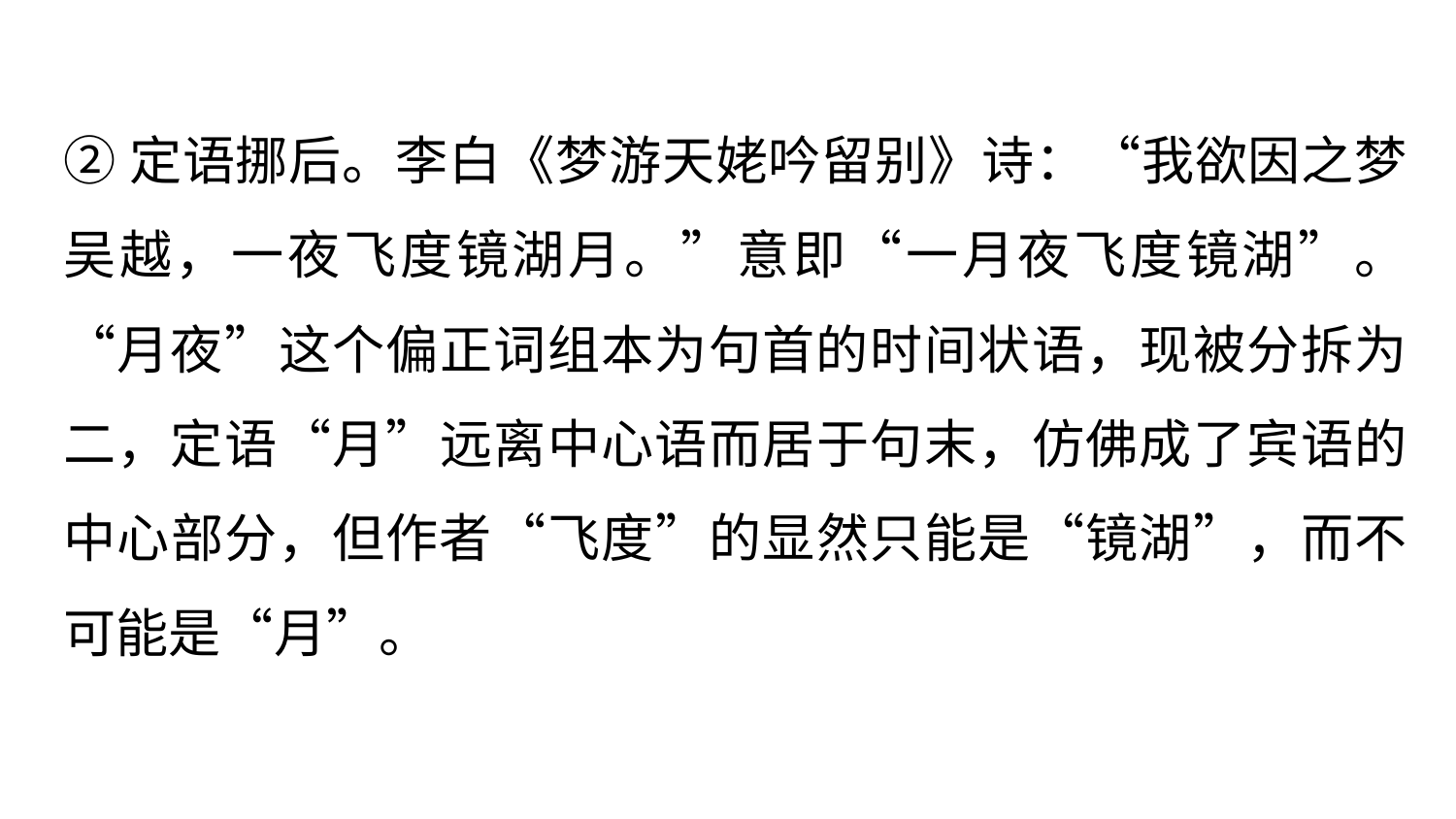

②定语挪后。李白《梦游天姥吟留别》诗：“我欲因之梦吴越，一夜飞度镜湖月。”意即“一月夜飞度镜湖”。“月夜”这个偏正词组本为句首的时间状语，现被分拆为二，定语“月”远离中心语而居于句末，仿佛成了宾语的中心部分，但作者“飞度”的显然只能是“镜湖”，而不可能是“月”。